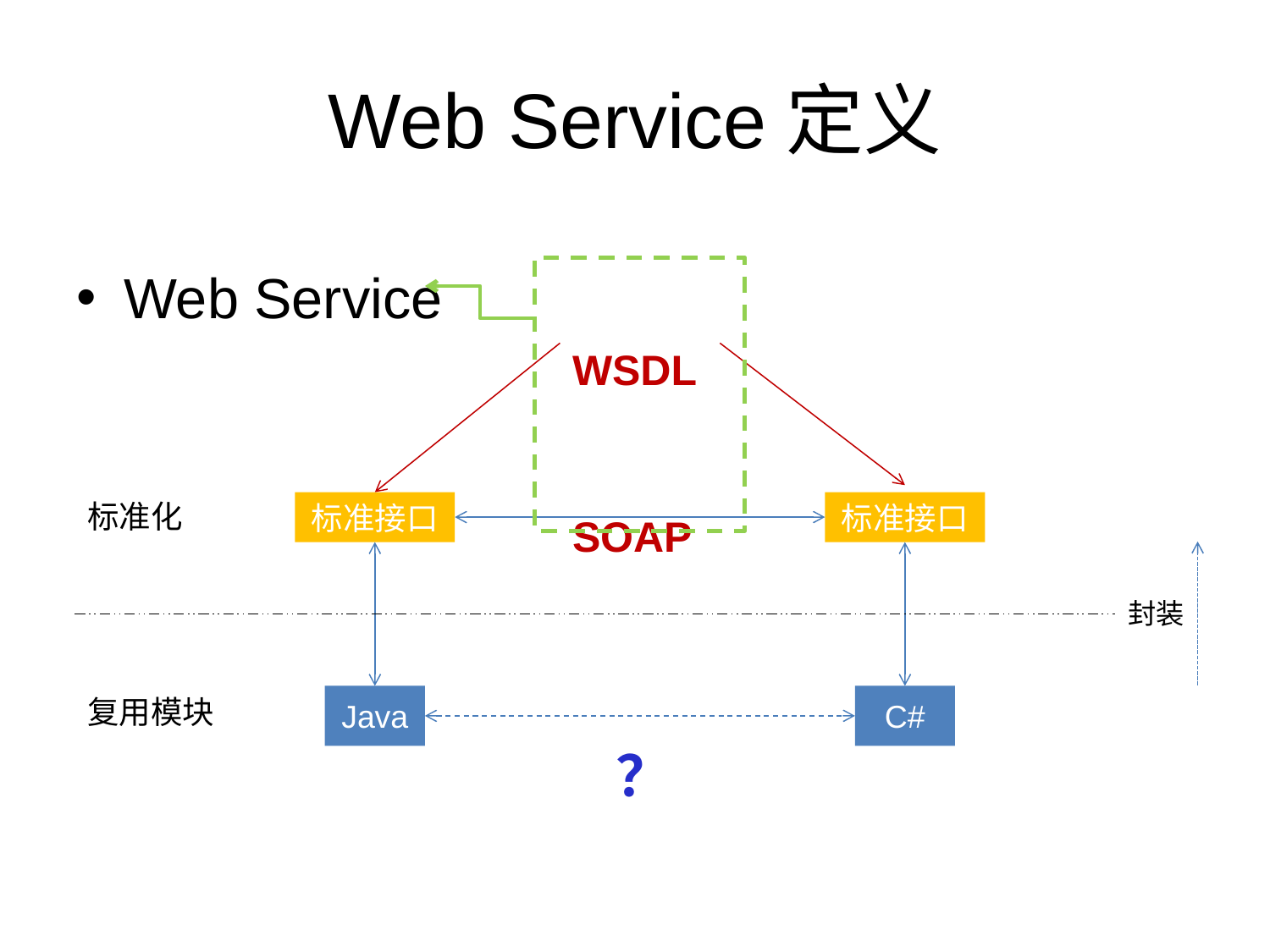

# Web Service定义
Web Service

  WSDL
  SOAP
标准化
标准接口
标准接口
封装
复用模块
Java
C#
？